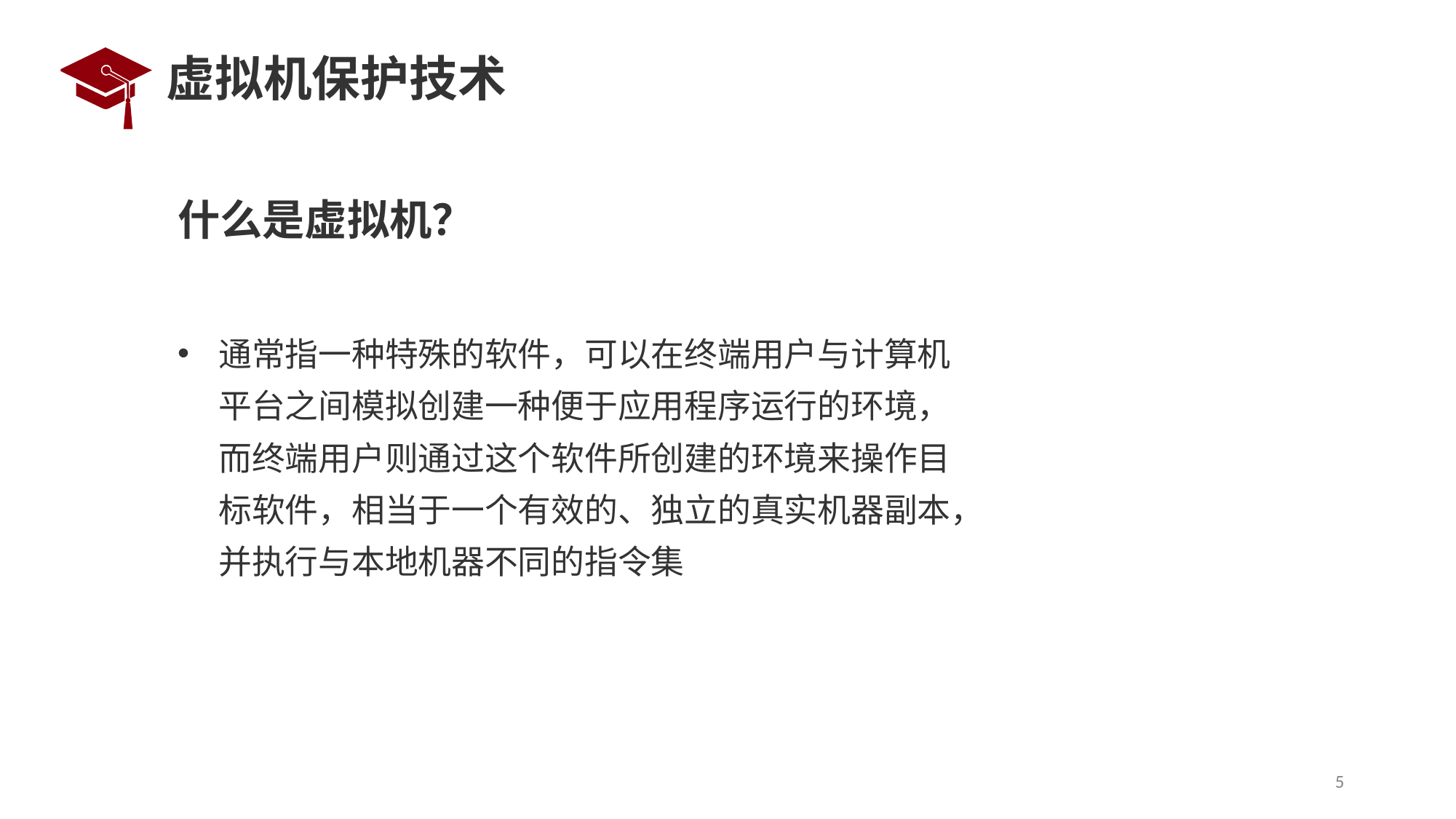

# 虚拟机保护技术
什么是虚拟机？
通常指一种特殊的软件，可以在终端用户与计算机平台之间模拟创建一种便于应用程序运行的环境，而终端用户则通过这个软件所创建的环境来操作目标软件，相当于一个有效的、独立的真实机器副本，并执行与本地机器不同的指令集
5